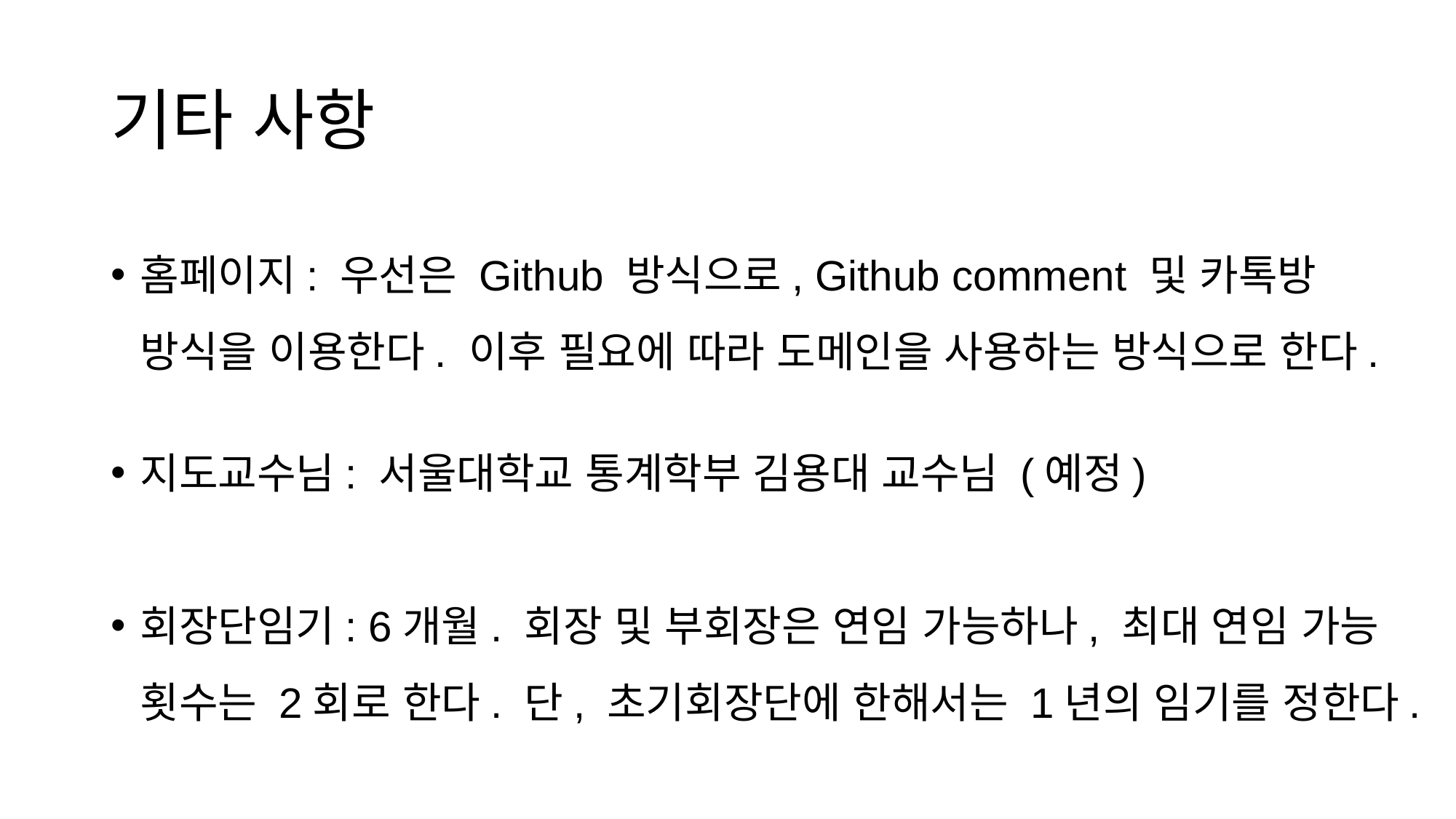

# 기타 사항
홈페이지: 우선은 Github 방식으로, Github comment 및 카톡방 방식을 이용한다. 이후 필요에 따라 도메인을 사용하는 방식으로 한다.

지도교수님: 서울대학교 통계학부 김용대 교수님 (예정)

회장단임기: 6개월. 회장 및 부회장은 연임 가능하나, 최대 연임 가능 횟수는 2회로 한다. 단, 초기회장단에 한해서는 1년의 임기를 정한다.